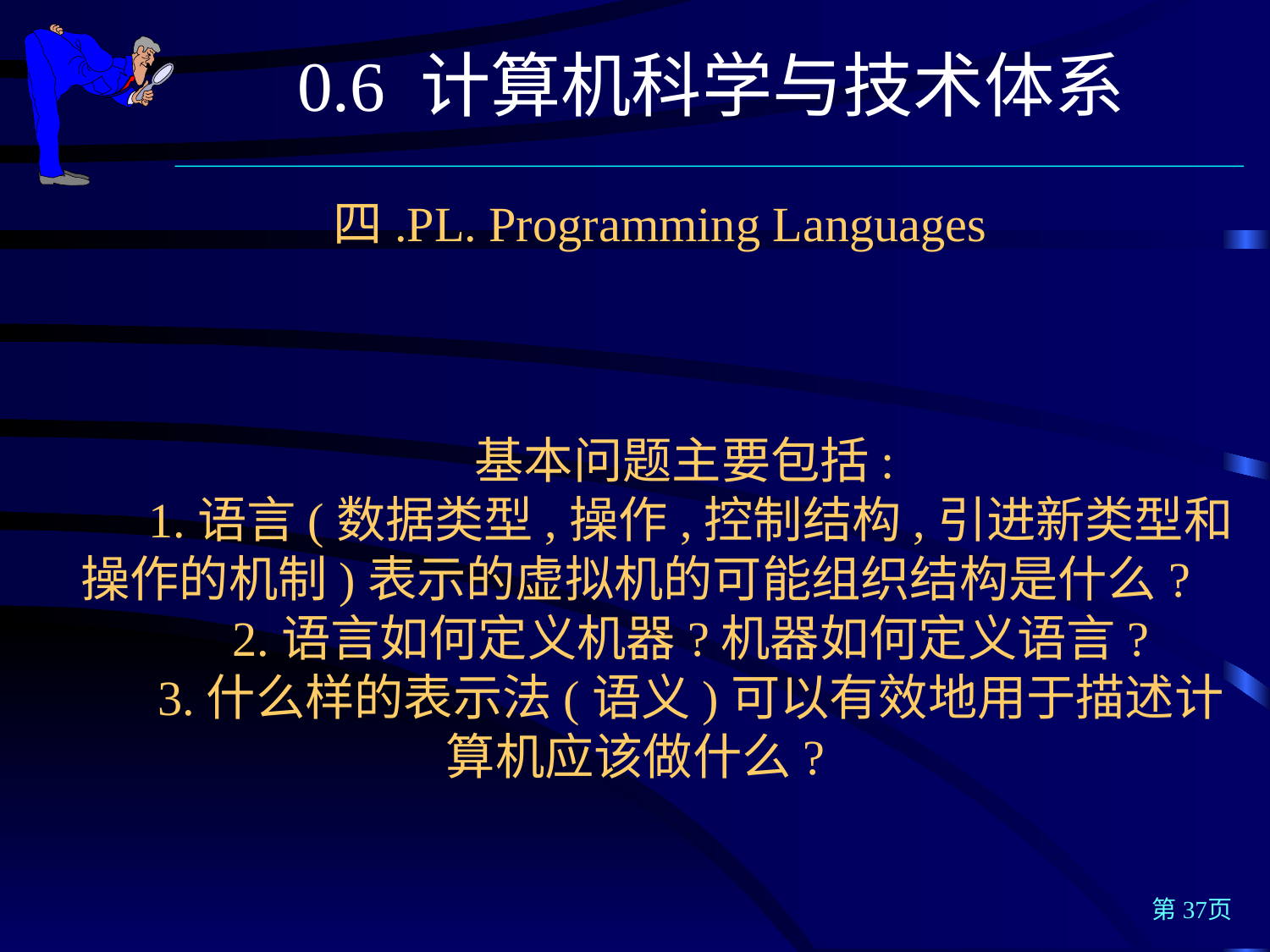

0.6 计算机科学与技术体系
　四.PL. Programming Languages
　　
　　
　　
　　基本问题主要包括:
　　1.语言(数据类型,操作,控制结构,引进新类型和操作的机制)表示的虚拟机的可能组织结构是什么?
　　2.语言如何定义机器?机器如何定义语言?
　　3.什么样的表示法(语义)可以有效地用于描述计算机应该做什么?
第37页